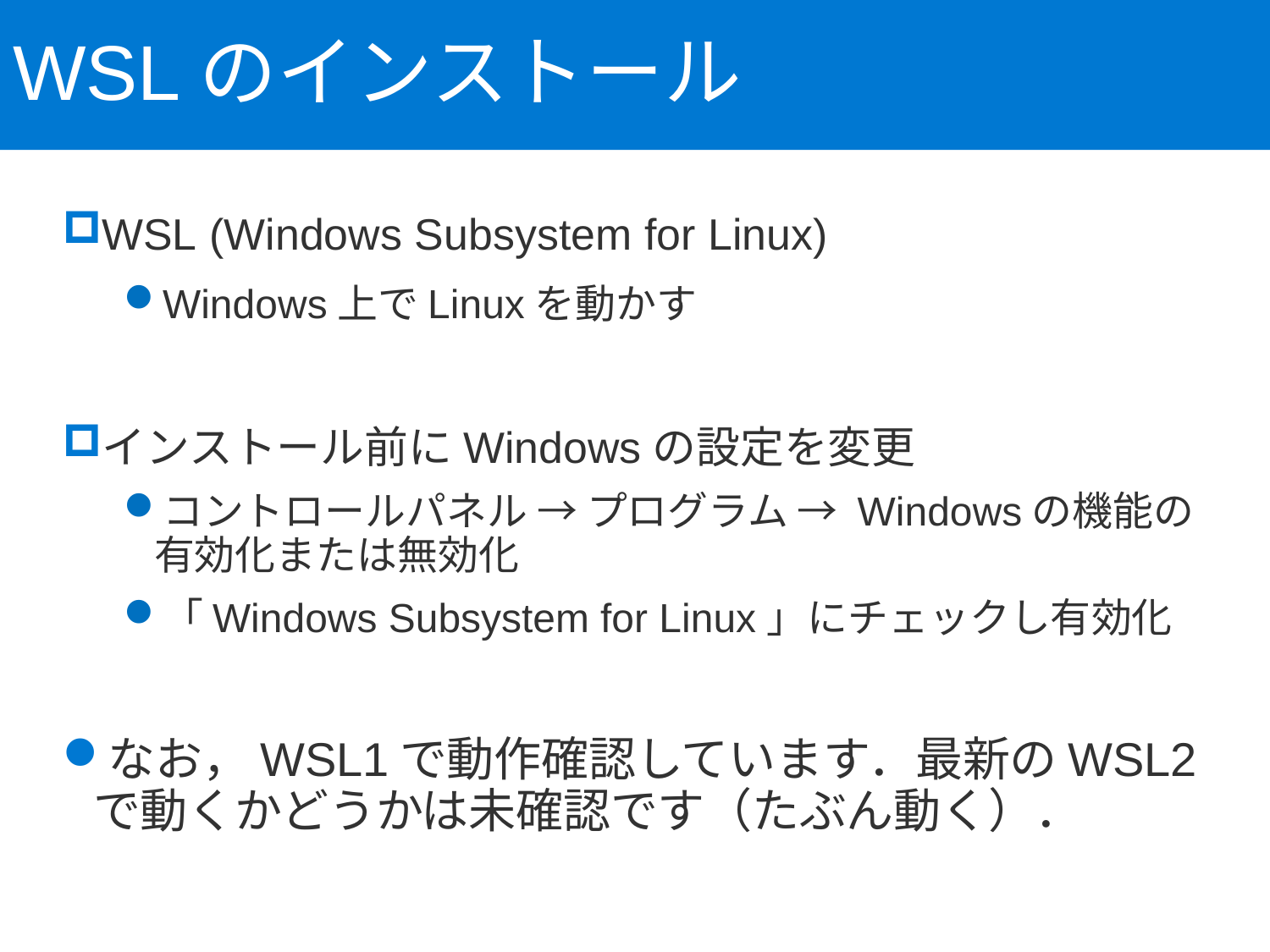

# WSLのインストール
1
WSL (Windows Subsystem for Linux)
Windows上でLinuxを動かす

インストール前にWindowsの設定を変更
コントロールパネル → プログラム → Windowsの機能の有効化または無効化
「Windows Subsystem for Linux」にチェックし有効化

なお，WSL1で動作確認しています．最新のWSL2で動くかどうかは未確認です（たぶん動く）．